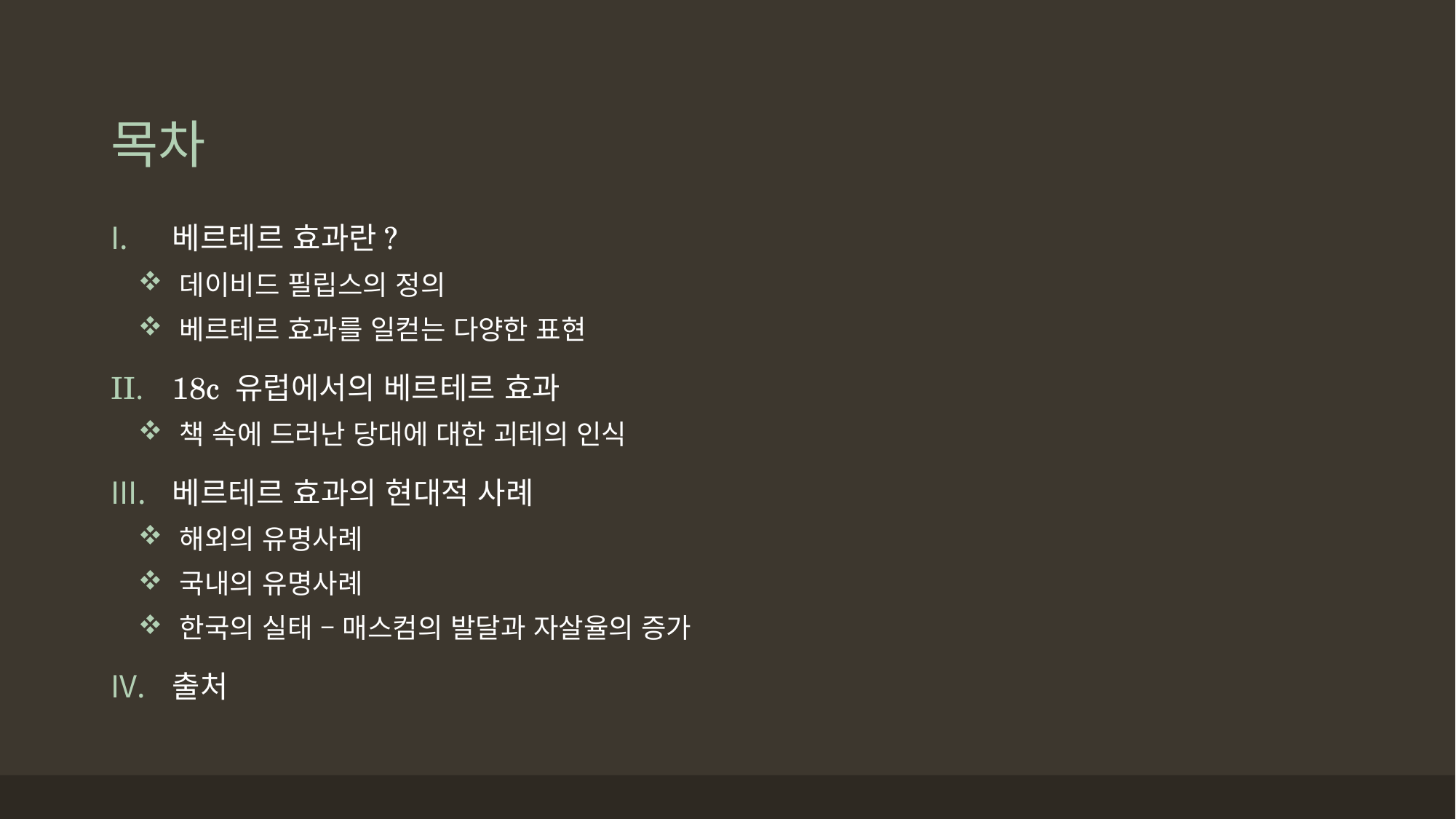

# 목차
베르테르 효과란?
 데이비드 필립스의 정의
 베르테르 효과를 일컫는 다양한 표현
18c 유럽에서의 베르테르 효과
 책 속에 드러난 당대에 대한 괴테의 인식
베르테르 효과의 현대적 사례
 해외의 유명사례
 국내의 유명사례
 한국의 실태 – 매스컴의 발달과 자살율의 증가
출처